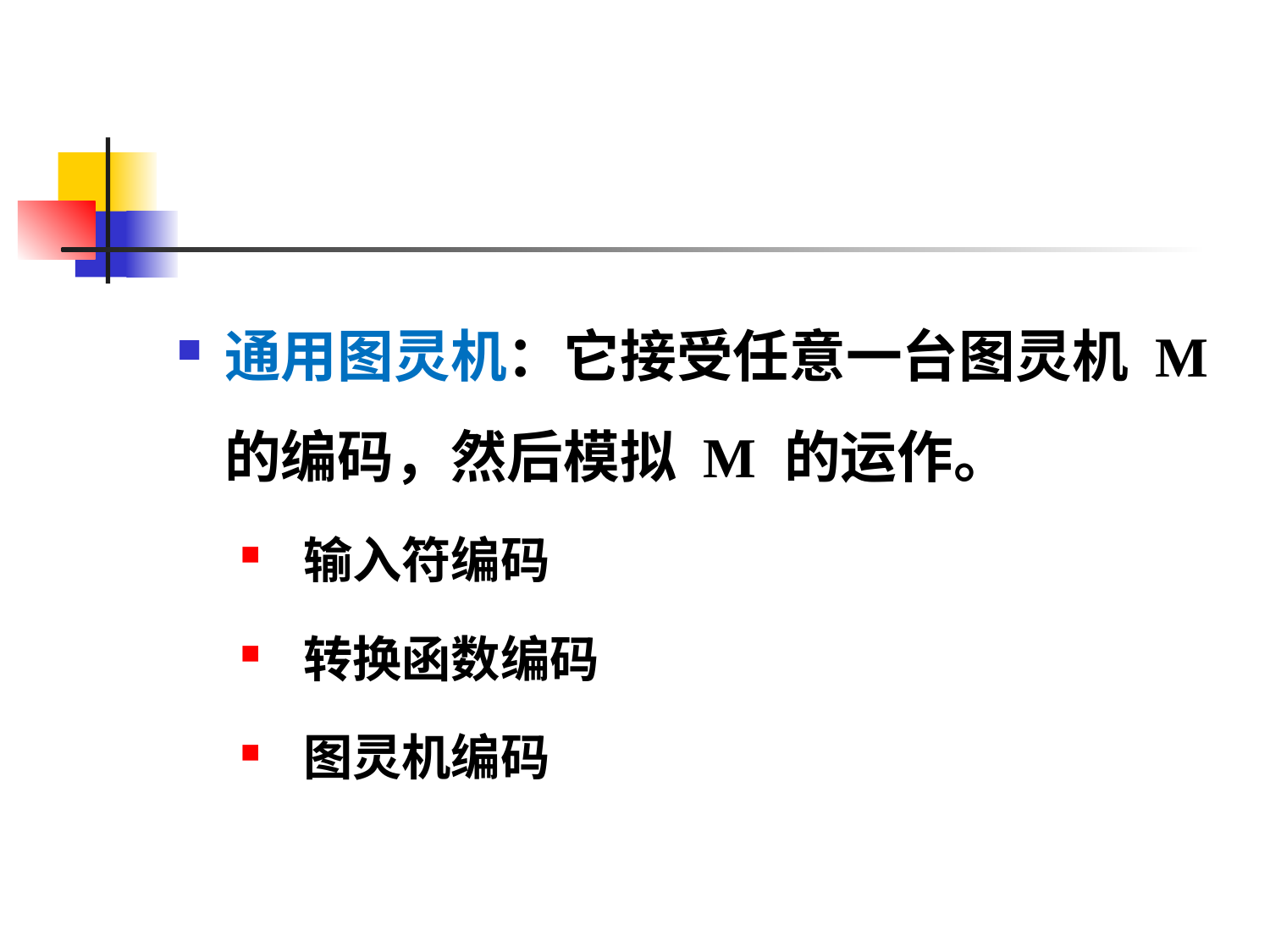

#
通用图灵机：它接受任意一台图灵机 M 的编码，然后模拟 M 的运作。
 输入符编码
 转换函数编码
 图灵机编码